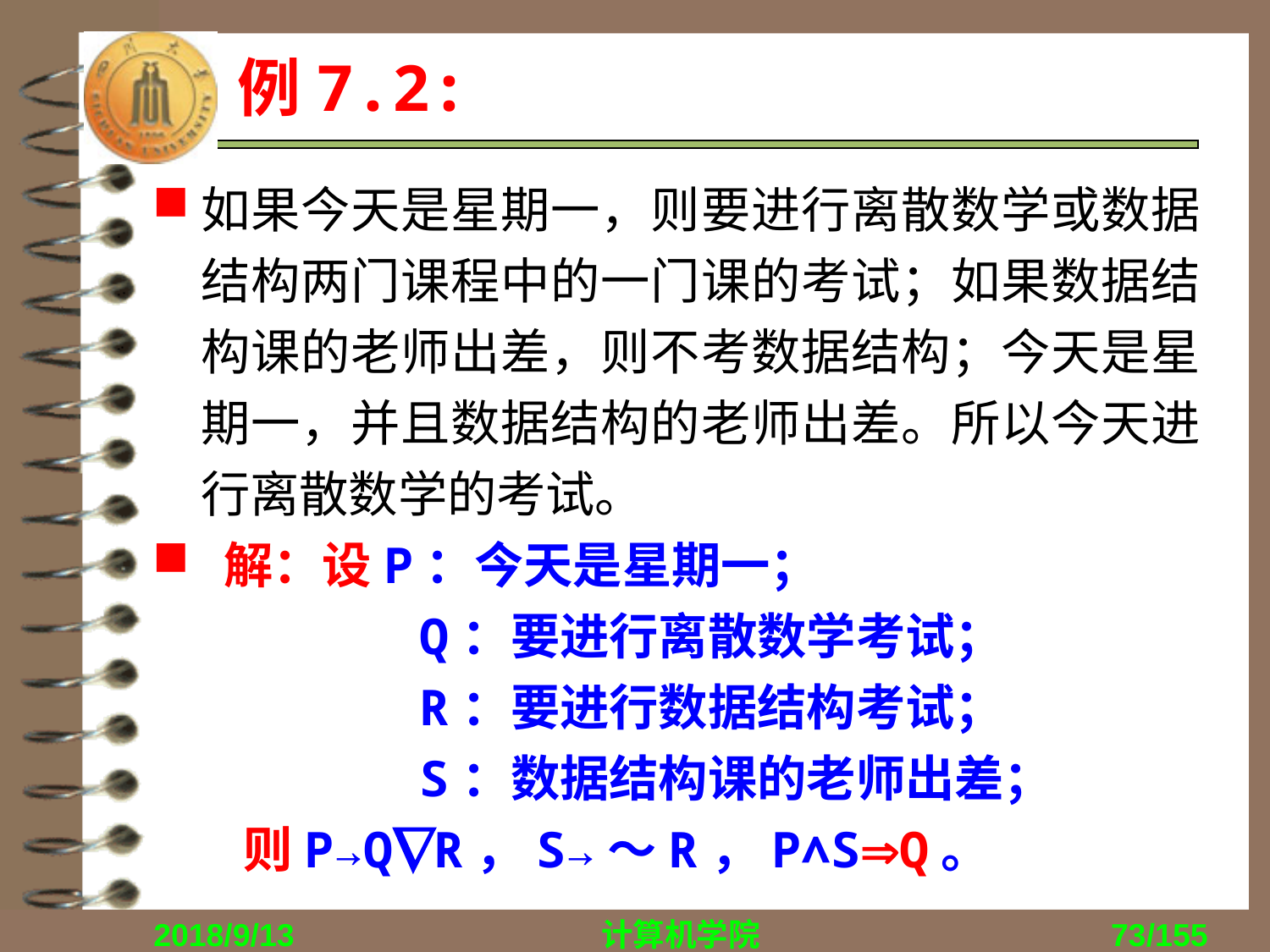

例7.2:
如果今天是星期一，则要进行离散数学或数据结构两门课程中的一门课的考试；如果数据结构课的老师出差，则不考数据结构；今天是星期一，并且数据结构的老师出差。所以今天进行离散数学的考试。
 解：设P：今天是星期一；
         Q：要进行离散数学考试；
         R：要进行数据结构考试；
         S：数据结构课的老师出差；
       则P→Q∇R，S→～R，P∧S⇒Q。
2018/9/13
计算机学院
73/155